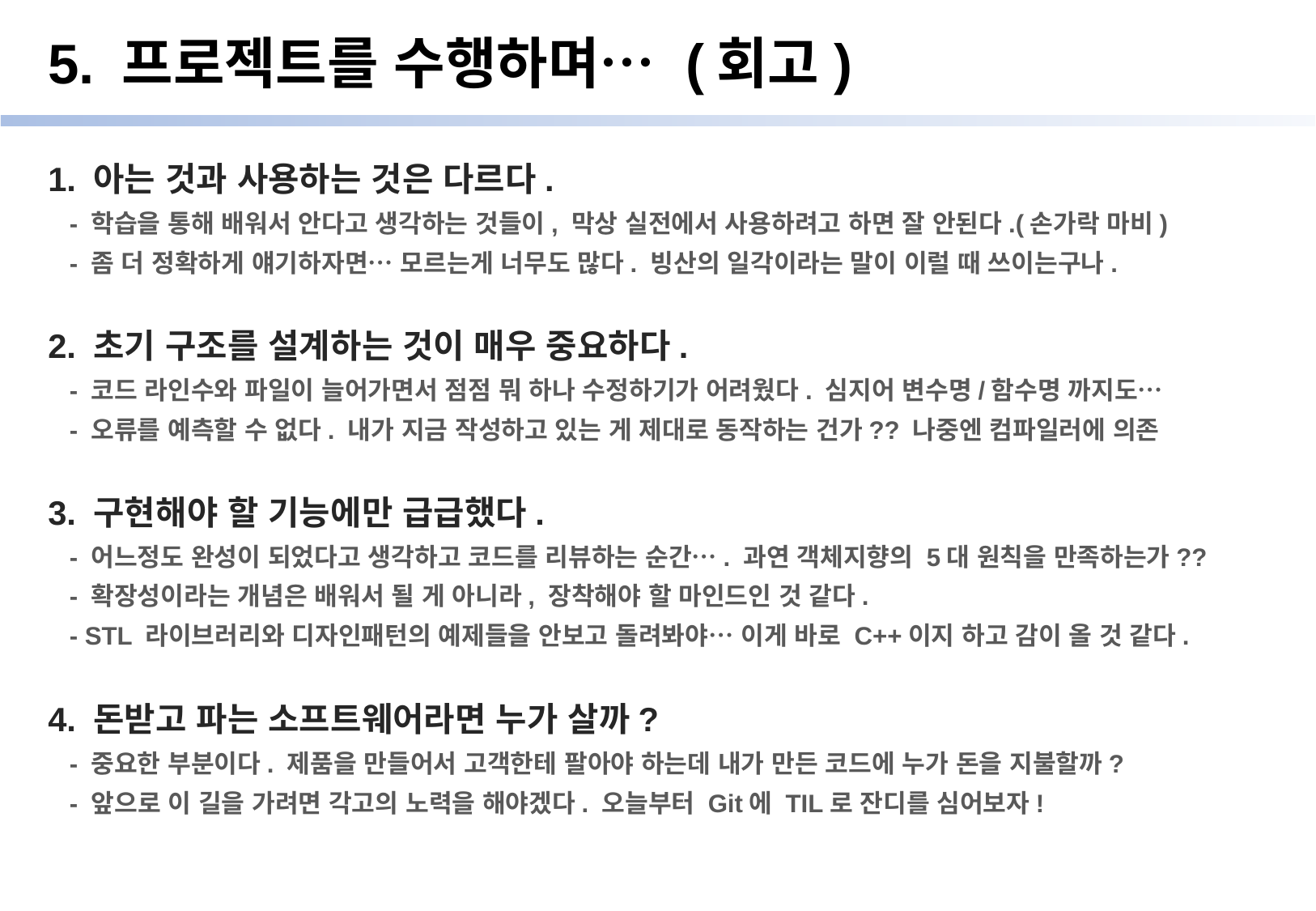

5. 프로젝트를 수행하며… (회고)
1. 아는 것과 사용하는 것은 다르다.
   - 학습을 통해 배워서 안다고 생각하는 것들이, 막상 실전에서 사용하려고 하면 잘 안된다.(손가락 마비)
   - 좀 더 정확하게 얘기하자면… 모르는게 너무도 많다. 빙산의 일각이라는 말이 이럴 때 쓰이는구나.
2. 초기 구조를 설계하는 것이 매우 중요하다.
   - 코드 라인수와 파일이 늘어가면서 점점 뭐 하나 수정하기가 어려웠다. 심지어 변수명/함수명 까지도…
   - 오류를 예측할 수 없다. 내가 지금 작성하고 있는 게 제대로 동작하는 건가?? 나중엔 컴파일러에 의존
3. 구현해야 할 기능에만 급급했다.
   - 어느정도 완성이 되었다고 생각하고 코드를 리뷰하는 순간…. 과연 객체지향의 5대 원칙을 만족하는가??
   - 확장성이라는 개념은 배워서 될 게 아니라, 장착해야 할 마인드인 것 같다.
   - STL 라이브러리와 디자인패턴의 예제들을 안보고 돌려봐야… 이게 바로 C++이지 하고 감이 올 것 같다.
4. 돈받고 파는 소프트웨어라면 누가 살까?
   - 중요한 부분이다. 제품을 만들어서 고객한테 팔아야 하는데 내가 만든 코드에 누가 돈을 지불할까?
   - 앞으로 이 길을 가려면 각고의 노력을 해야겠다. 오늘부터 Git에 TIL로 잔디를 심어보자!